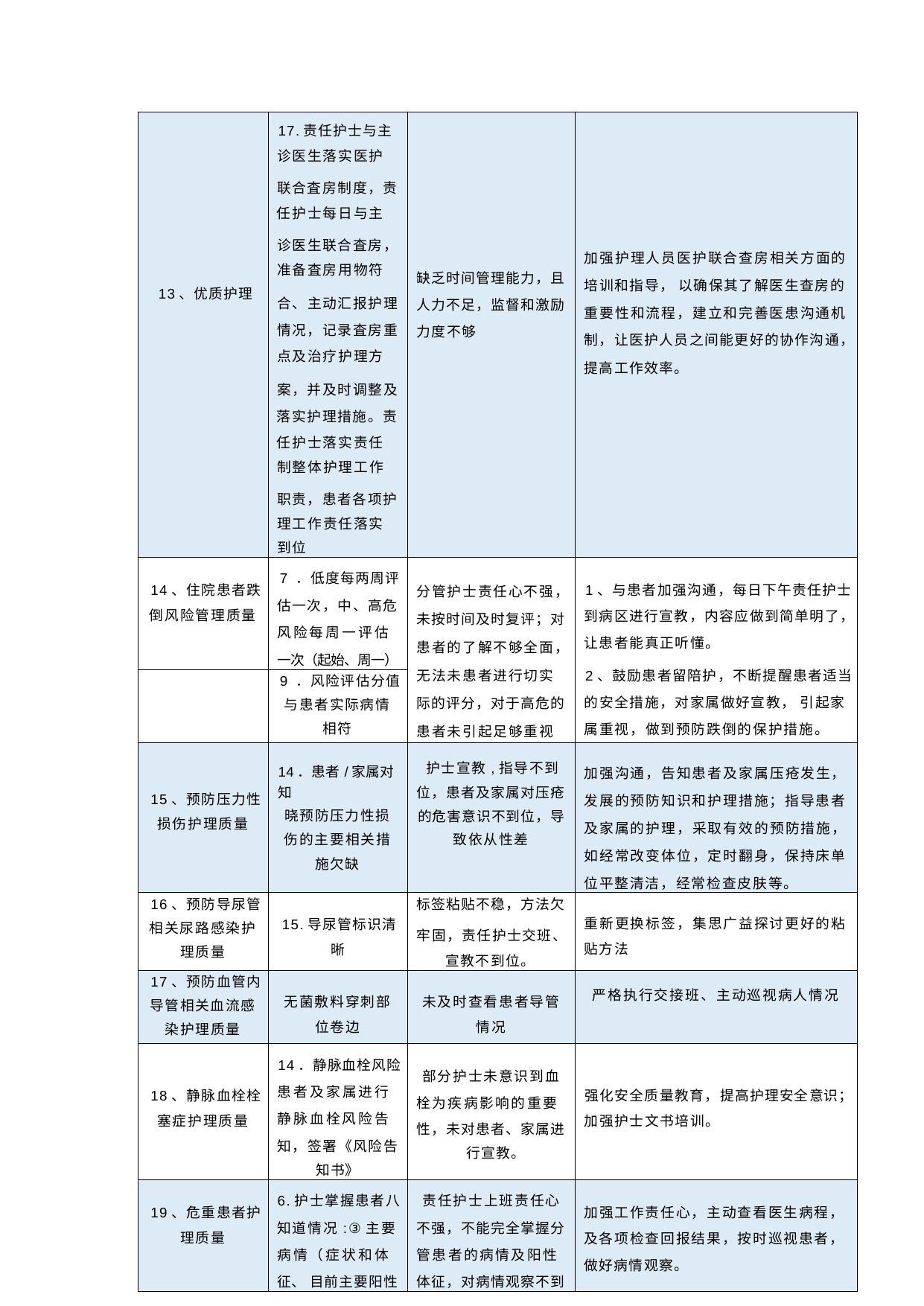

| 13、优质护理 | 17.责任护士与主 诊医生落实医护 联合査房制度，责 任护士每日与主 诊医生联合査房， 准备査房用物符 合、主动汇报护理 情况，记录査房重 点及治疗护理方 案，并及时调整及 落实护理措施。责 任护士落实责任 制整体护理工作 职责，患者各项护 理工作责任落实 到位 | 缺乏时间管理能力，且 人力不足，监督和激励 力度不够 | 加强护理人员医护联合查房相关方面的 培训和指导， 以确保其了解医生查房的 重要性和流程，建立和完善医患沟通机 制，让医护人员之间能更好的协作沟通， 提高工作效率。 |
| --- | --- | --- | --- |
| 14、住院患者跌 倒风险管理质量 | 7 ．低度每两周评 估一次，中、高危 风险每周一评估 一次（起始、周一） | 分管护士责任心不强， 未按时间及时复评；对 患者的了解不够全面， 无法未患者进行切实 际的评分，对于高危的 患者未引起足够重视 | 1、与患者加强沟通，每日下午责任护士 到病区进行宣教，内容应做到简单明了， 让患者能真正听懂。 2、鼓励患者留陪护，不断提醒患者适当 的安全措施，对家属做好宣教， 引起家 属重视，做到预防跌倒的保护措施。 |
|  | 9 ．风险评估分值 与患者实际病情 相符 |  |  |
| 15、预防压力性 损伤护理质量 | 14．患者/家属对知 晓预防压力性损 伤的主要相关措 施欠缺 | 护士宣教,指导不到 位，患者及家属对压疮 的危害意识不到位，导 致依从性差 | 加强沟通，告知患者及家属压疮发生， 发展的预防知识和护理措施；指导患者 及家属的护理，采取有效的预防措施， 如经常改变体位，定时翻身，保持床单 位平整清洁，经常检查皮肤等。 |
| 16、预防导尿管 相关尿路感染护 理质量 | 15.导尿管标识清 晰 | 标签粘贴不稳，方法欠 牢固，责任护士交班、 宣教不到位。 | 重新更换标签，集思广益探讨更好的粘 贴方法 |
| 17、预防血管内 导管相关血流感 染护理质量 | 无菌敷料穿刺部 位卷边 | 未及时查看患者导管 情况 | 严格执行交接班、主动巡视病人情况 |
| 18、静脉血栓栓 塞症护理质量 | 14．静脉血栓风险 患者及家属进行 静脉血栓风险告 知，签署《风险告 知书》 | 部分护士未意识到血 栓为疾病影响的重要 性，未对患者、家属进 行宣教。 | 强化安全质量教育，提高护理安全意识； 加强护士文书培训。 |
| 19、危重患者护 理质量 | 6.护士掌握患者八 知道情况:③主要 病情（症状和体 征、 目前主要阳性 | 责任护士上班责任心 不强，不能完全掌握分 管患者的病情及阳性 体征，对病情观察不到 | 加强工作责任心，主动查看医生病程， 及各项检查回报结果，按时巡视患者， 做好病情观察。 |